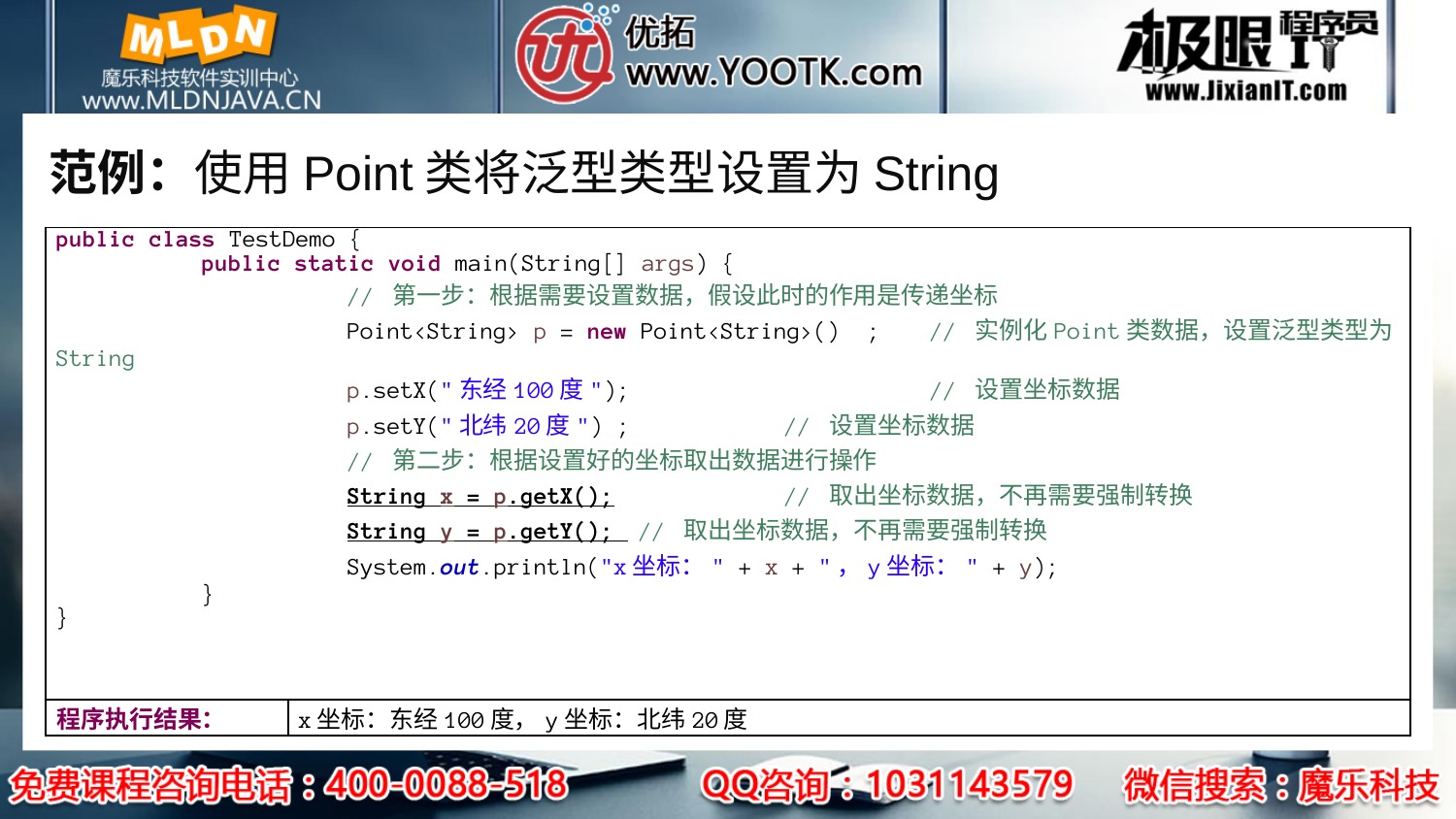

# 范例：使用Point类将泛型类型设置为String
| public class TestDemo { public static void main(String[] args) { // 第一步：根据需要设置数据，假设此时的作用是传递坐标 Point<String> p = new Point<String>() ; // 实例化Point类数据，设置泛型类型为String p.setX("东经100度"); // 设置坐标数据 p.setY("北纬20度") ; // 设置坐标数据 // 第二步：根据设置好的坐标取出数据进行操作 String x = p.getX(); // 取出坐标数据，不再需要强制转换 String y = p.getY(); // 取出坐标数据，不再需要强制转换 System.out.println("x坐标：" + x + "，y坐标：" + y); } } |  |
| --- | --- |
| 程序执行结果： | x坐标：东经100度，y坐标：北纬20度 |